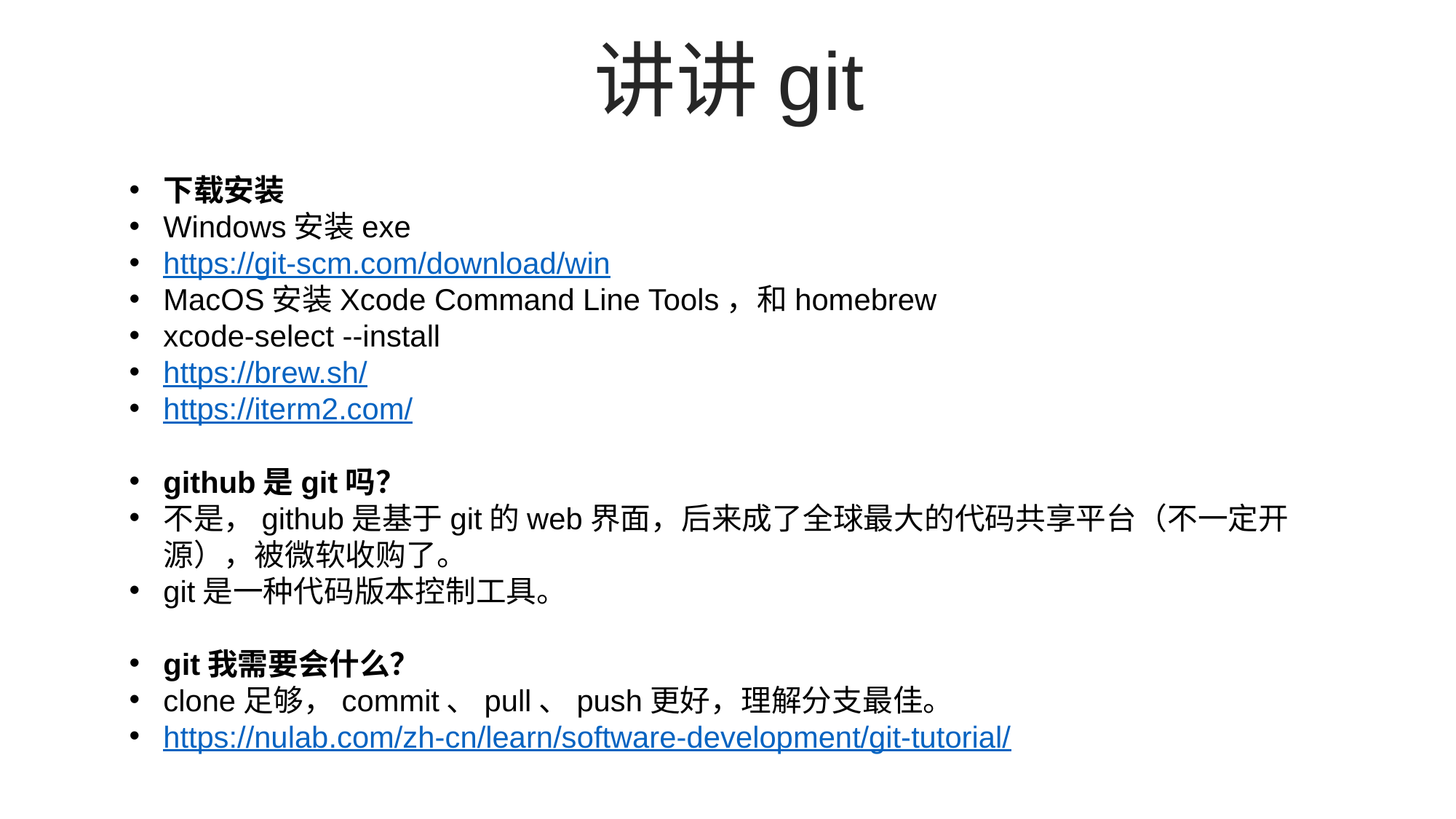

讲讲git
下载安装
Windows安装exe
https://git-scm.com/download/win
MacOS安装Xcode Command Line Tools，和homebrew
xcode-select --install
https://brew.sh/
https://iterm2.com/

github是git吗？
不是，github是基于git的web界面，后来成了全球最大的代码共享平台（不一定开源），被微软收购了。
git是一种代码版本控制工具。

git我需要会什么？
clone足够，commit、pull、push更好，理解分支最佳。
https://nulab.com/zh-cn/learn/software-development/git-tutorial/